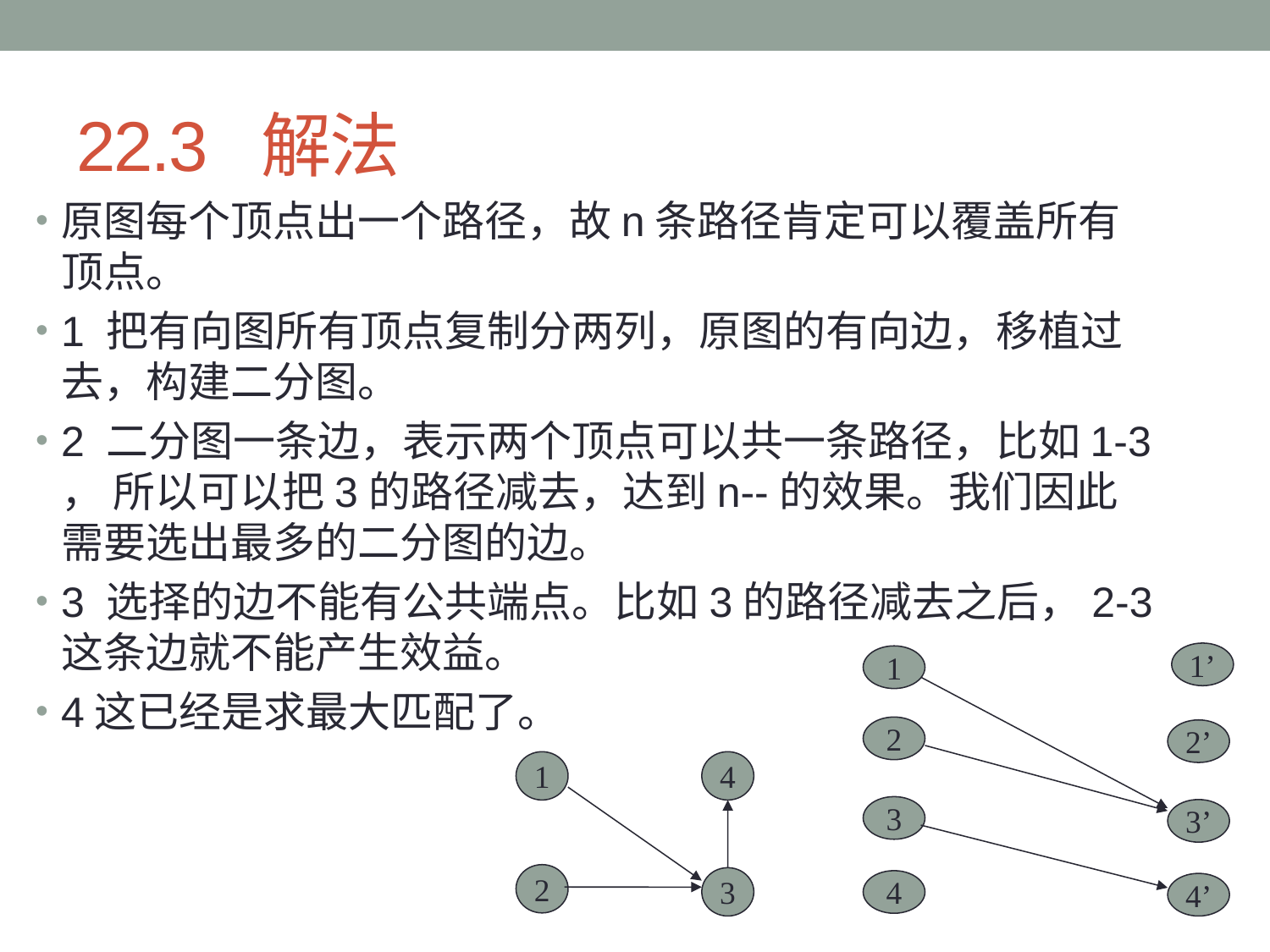

# 22.3  解法
原图每个顶点出一个路径，故n条路径肯定可以覆盖所有顶点。
1 把有向图所有顶点复制分两列，原图的有向边，移植过去，构建二分图。
2 二分图一条边，表示两个顶点可以共一条路径，比如1-3 ， 所以可以把3的路径减去，达到n--的效果。我们因此需要选出最多的二分图的边。
3 选择的边不能有公共端点。比如3的路径减去之后，2-3这条边就不能产生效益。
4这已经是求最大匹配了。

1’
1

2
2’

3
3’

4
4’
1
4

2
3